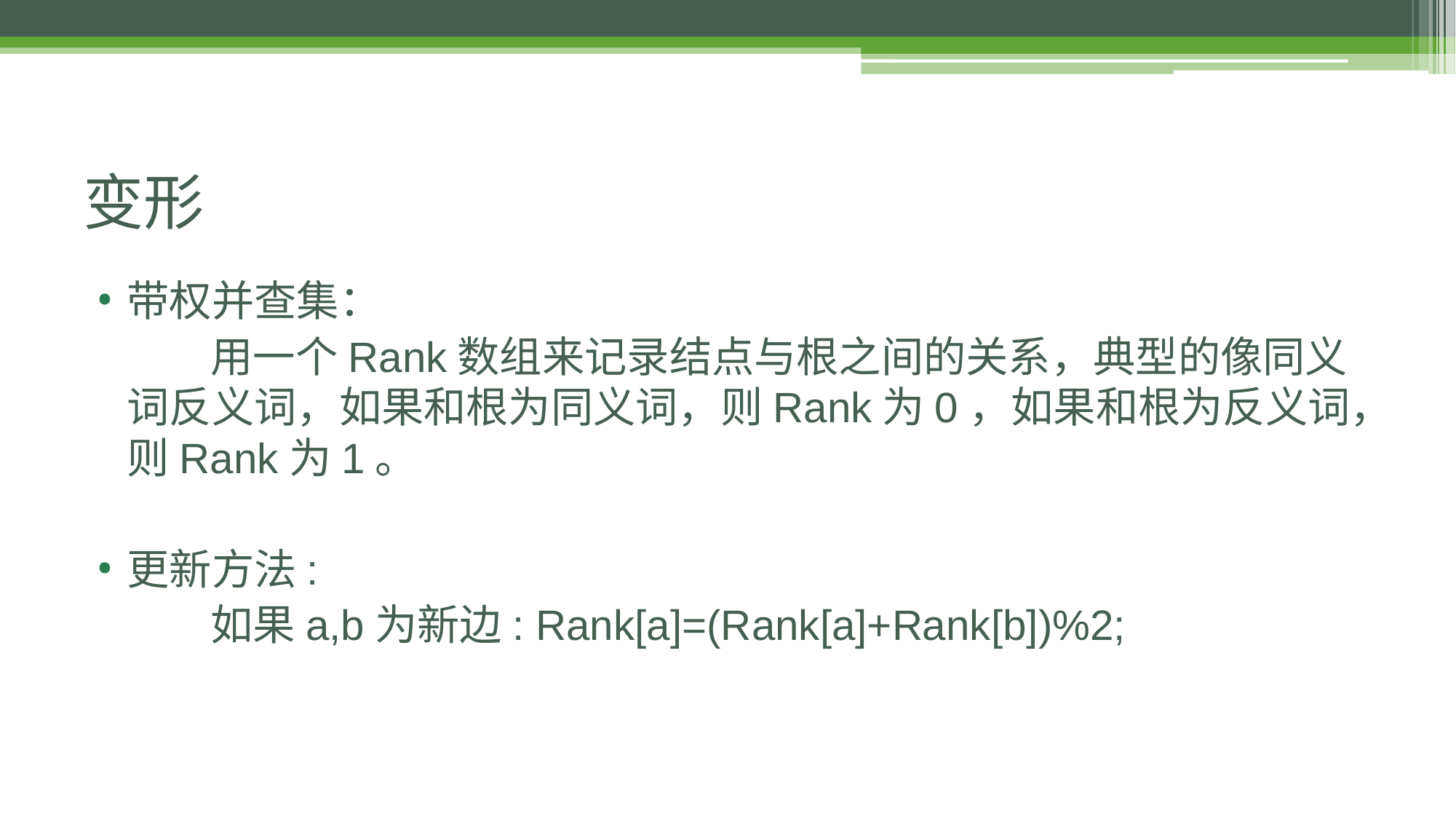

# 变形
带权并查集：
           用一个Rank数组来记录结点与根之间的关系，典型的像同义词反义词，如果和根为同义词，则Rank为0，如果和根为反义词，则Rank为1。

更新方法:
           如果a,b为新边: Rank[a]=(Rank[a]+Rank[b])%2;